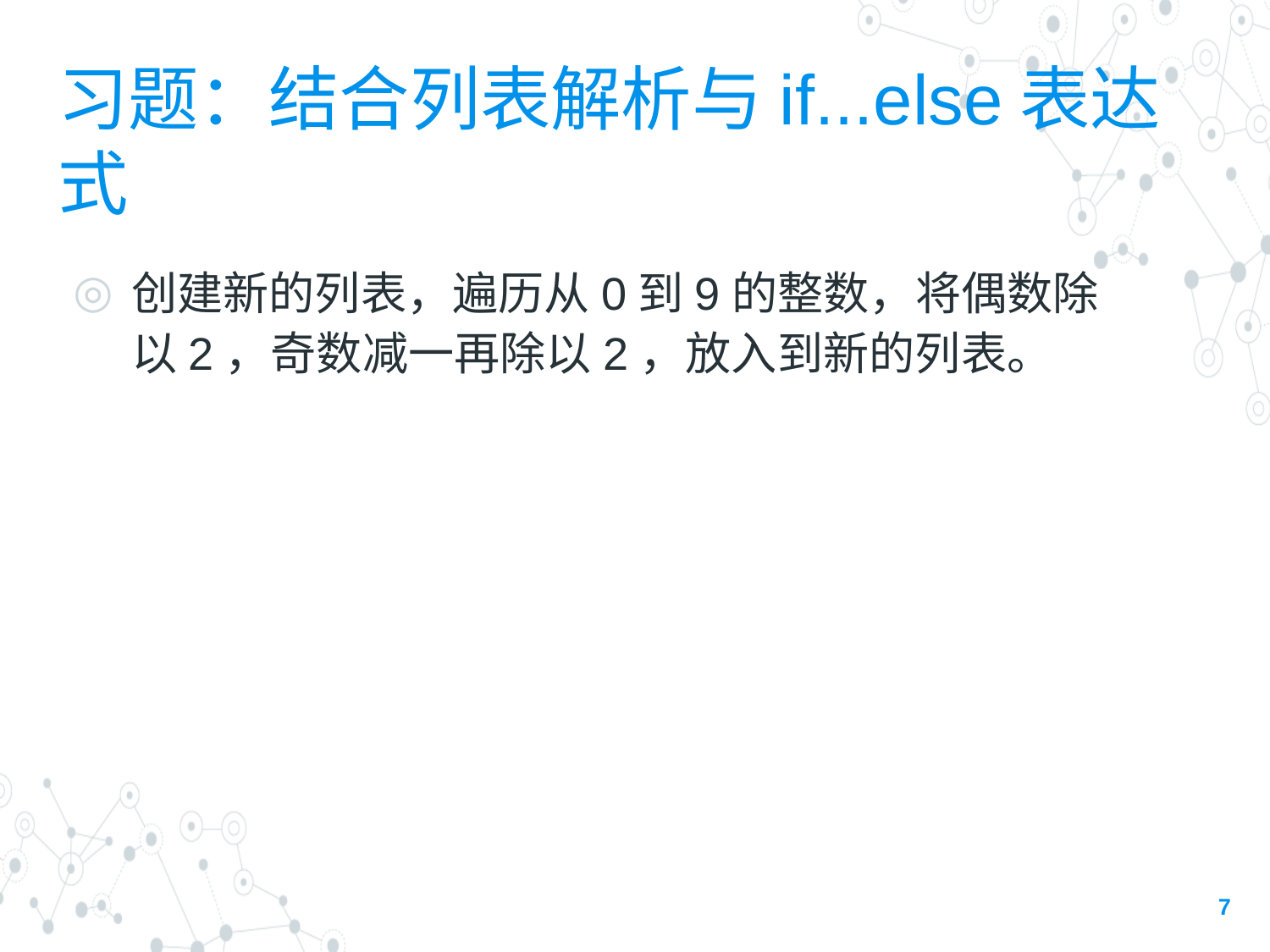

# 习题：结合列表解析与if...else表达式
创建新的列表，遍历从0到9的整数，将偶数除以2，奇数减一再除以2，放入到新的列表。
7